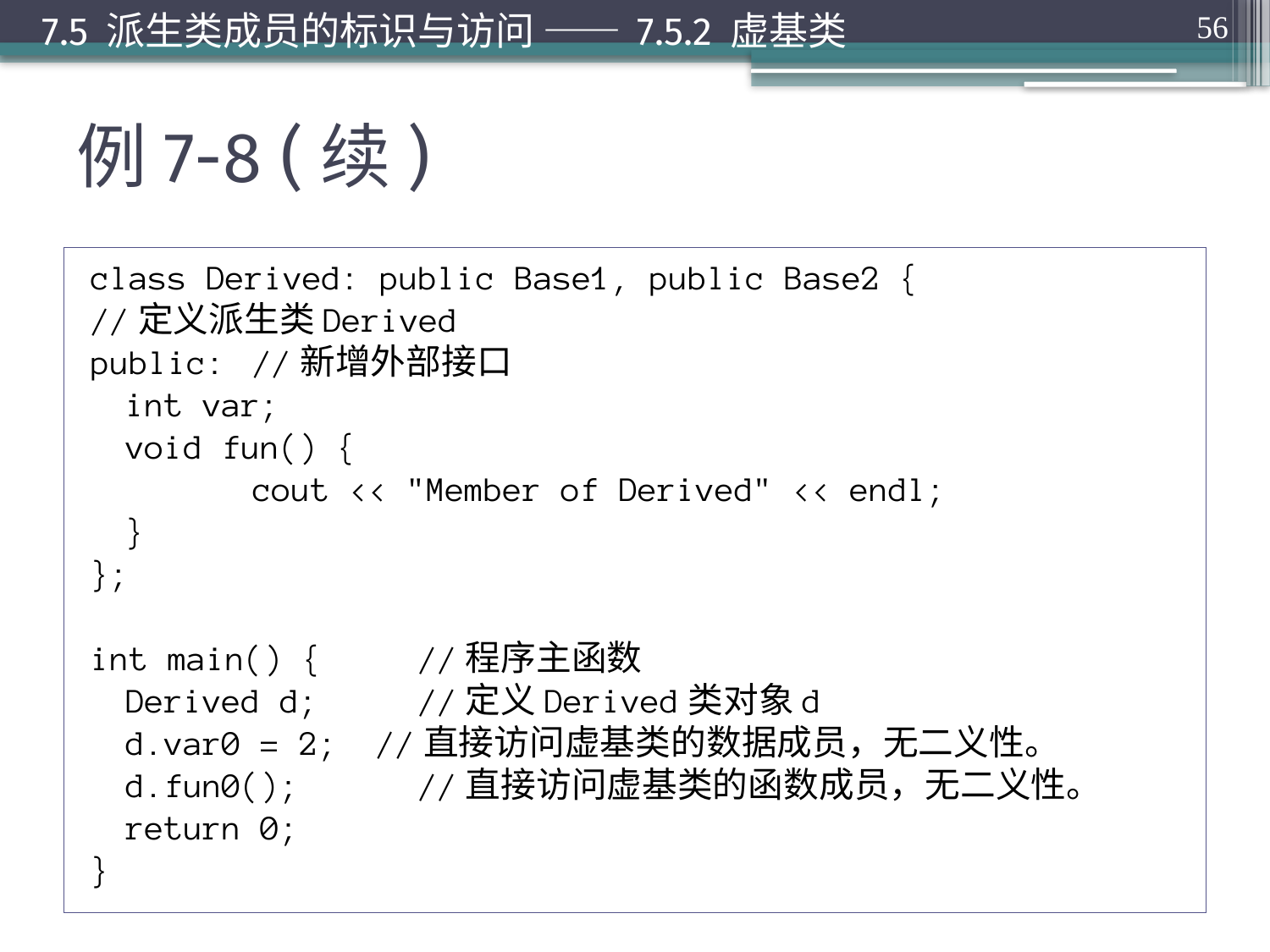

7.5 派生类成员的标识与访问 —— 7.5.2 虚基类
56
# 例7-8 (续)
class Derived: public Base1, public Base2 {
//定义派生类Derived
public:	//新增外部接口
	int var;
	void fun() {
		cout << "Member of Derived" << endl;
	}
};

int main() {	  //程序主函数
	Derived d;	  //定义Derived类对象d
	d.var0 = 2;  //直接访问虚基类的数据成员，无二义性。
	d.fun0();	  //直接访问虚基类的函数成员，无二义性。
	return 0;
}